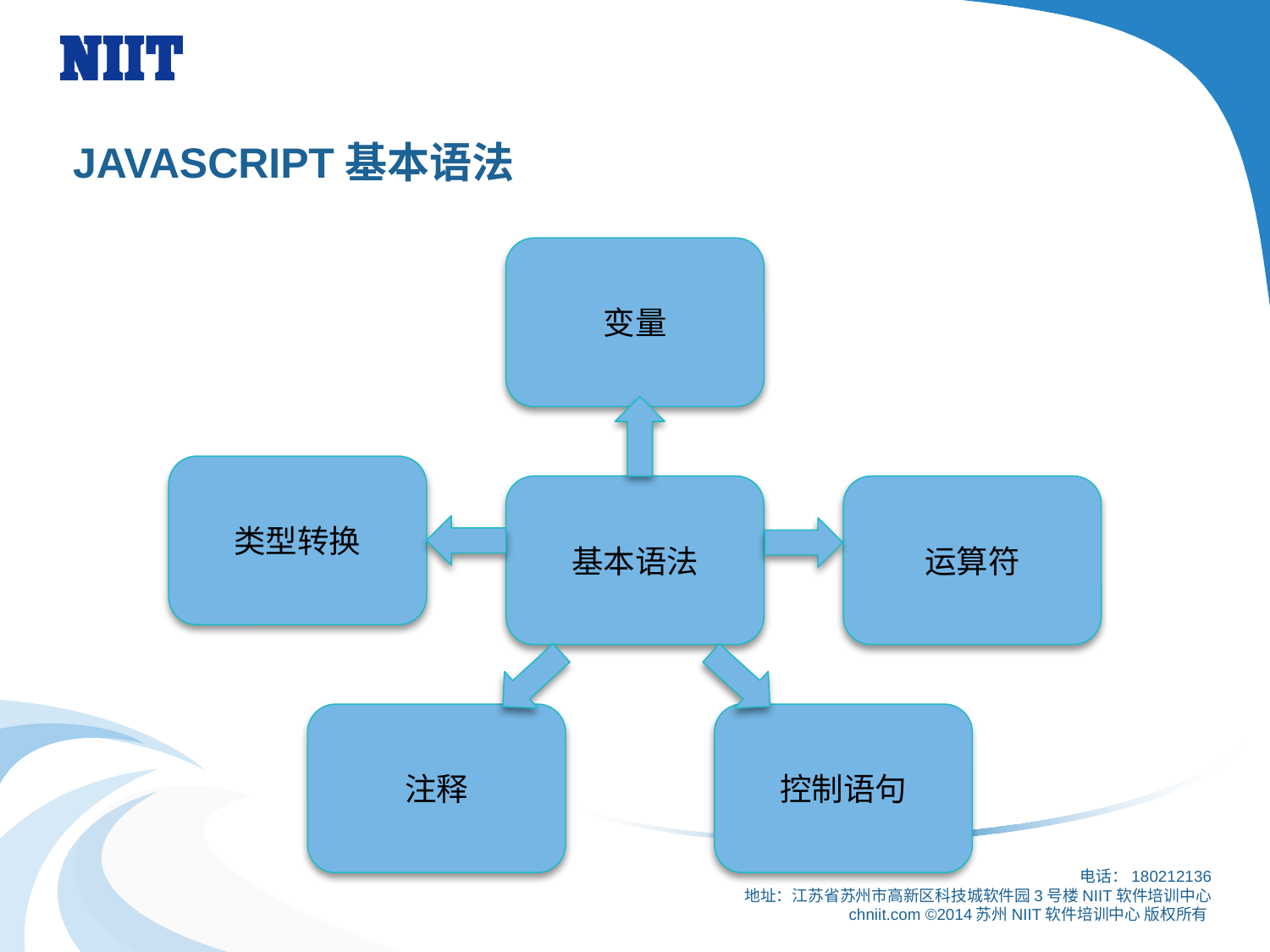

# JAVASCRIPT基本语法
变量

类型转换
基本语法
运算符

注释
控制语句